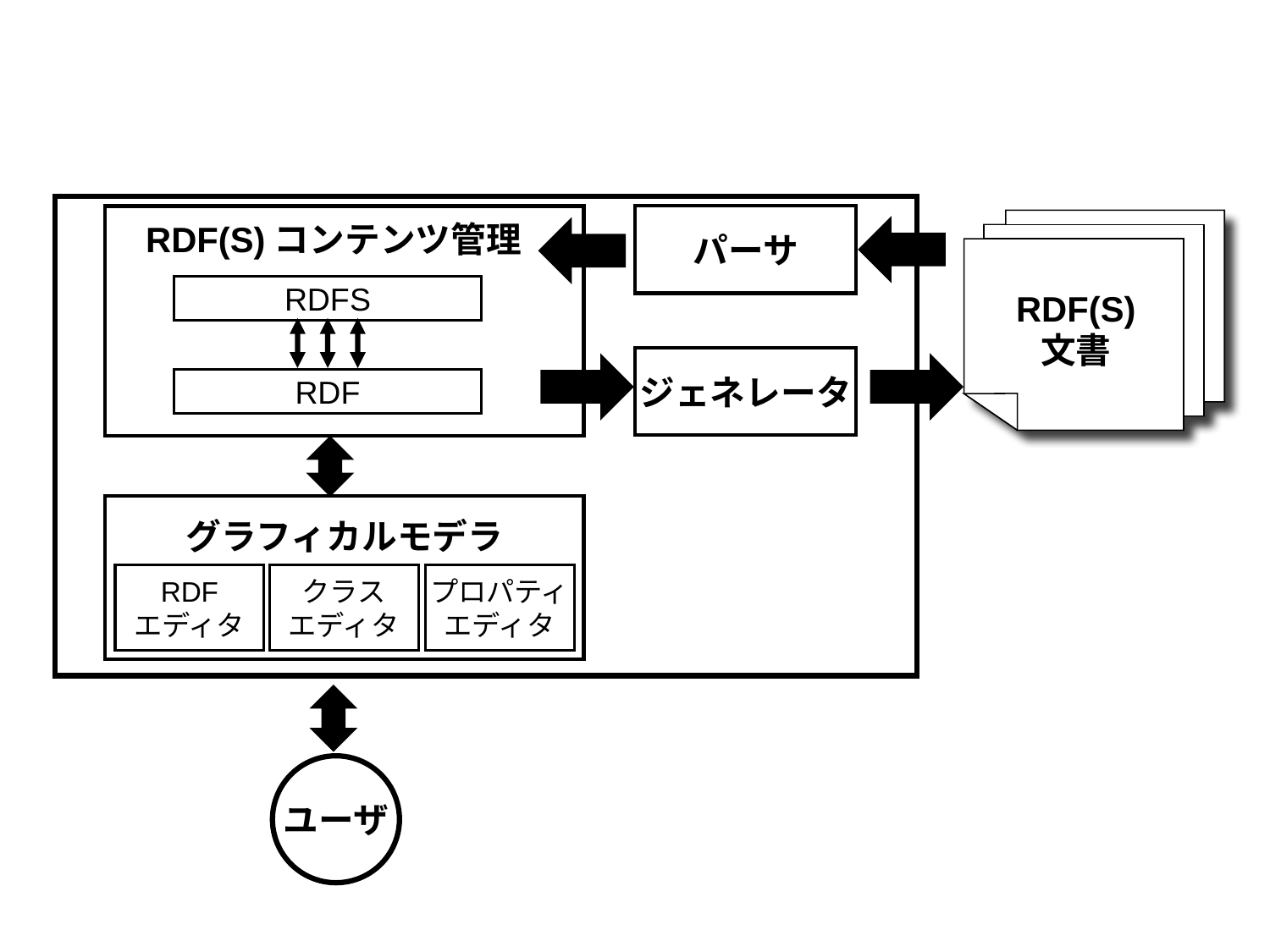

パーサ

RDF(S)コンテンツ管理

RDFS
RDF(S)
文書

ジェネレータ

RDF

グラフィカルモデラ

RDF
エディタ
クラス
エディタ
プロパティ
エディタ

ユーザ